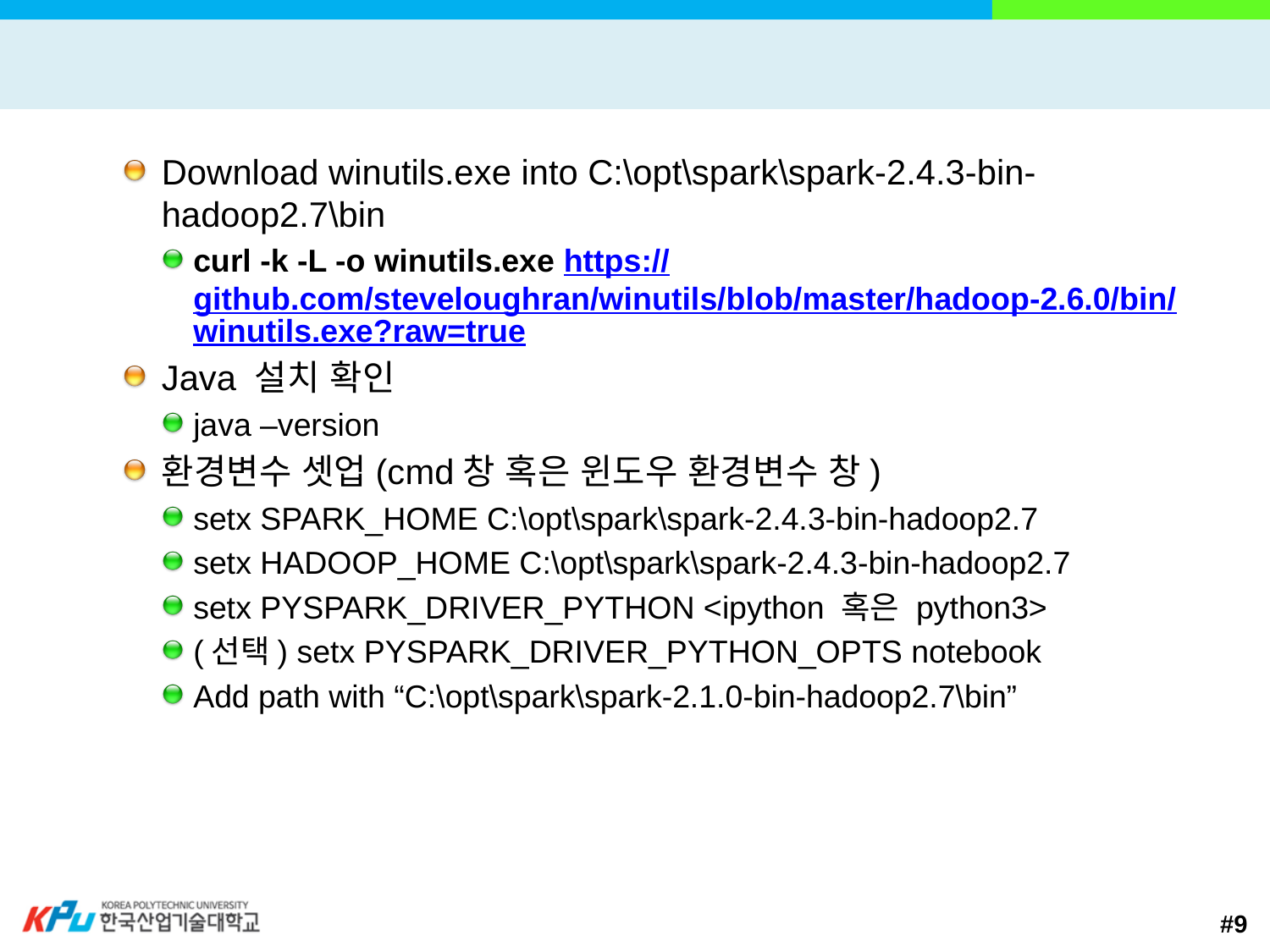

#
Download winutils.exe into C:\opt\spark\spark-2.4.3-bin-hadoop2.7\bin
curl -k -L -o winutils.exe https://github.com/steveloughran/winutils/blob/master/hadoop-2.6.0/bin/winutils.exe?raw=true
Java 설치 확인
java –version
환경변수 셋업(cmd창 혹은 윈도우 환경변수 창)
setx SPARK_HOME C:\opt\spark\spark-2.4.3-bin-hadoop2.7
setx HADOOP_HOME C:\opt\spark\spark-2.4.3-bin-hadoop2.7
setx PYSPARK_DRIVER_PYTHON <ipython 혹은 python3>
(선택) setx PYSPARK_DRIVER_PYTHON_OPTS notebook
Add path with “C:\opt\spark\spark-2.1.0-bin-hadoop2.7\bin”